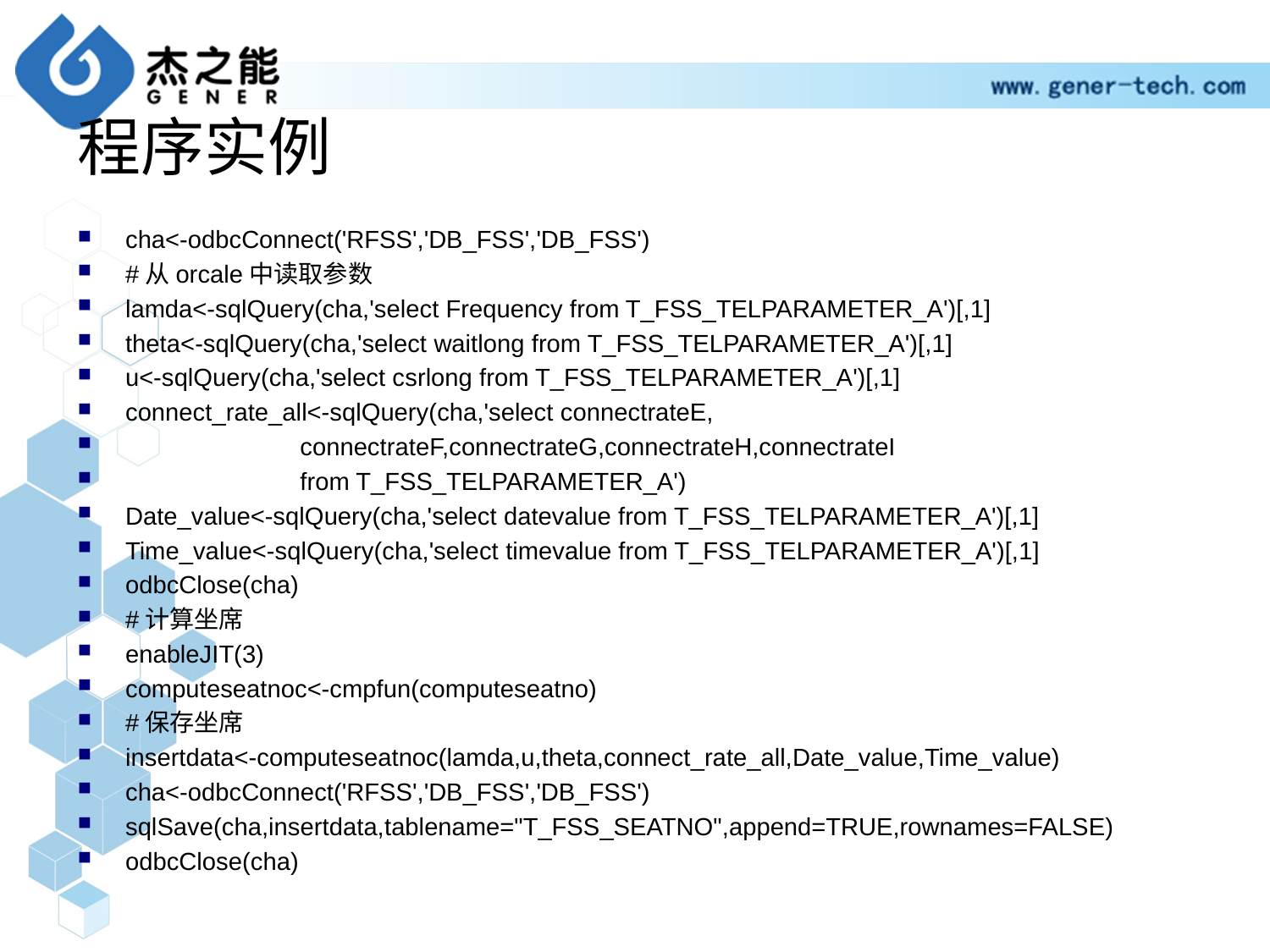

# 程序实例
cha<-odbcConnect('RFSS','DB_FSS','DB_FSS')
#从orcale中读取参数
lamda<-sqlQuery(cha,'select Frequency from T_FSS_TELPARAMETER_A')[,1]
theta<-sqlQuery(cha,'select waitlong from T_FSS_TELPARAMETER_A')[,1]
u<-sqlQuery(cha,'select csrlong from T_FSS_TELPARAMETER_A')[,1]
connect_rate_all<-sqlQuery(cha,'select connectrateE,
                         connectrateF,connectrateG,connectrateH,connectrateI
                         from T_FSS_TELPARAMETER_A')
Date_value<-sqlQuery(cha,'select datevalue from T_FSS_TELPARAMETER_A')[,1]
Time_value<-sqlQuery(cha,'select timevalue from T_FSS_TELPARAMETER_A')[,1]
odbcClose(cha)
#计算坐席
enableJIT(3)
computeseatnoc<-cmpfun(computeseatno)
#保存坐席
insertdata<-computeseatnoc(lamda,u,theta,connect_rate_all,Date_value,Time_value)
cha<-odbcConnect('RFSS','DB_FSS','DB_FSS')
sqlSave(cha,insertdata,tablename="T_FSS_SEATNO",append=TRUE,rownames=FALSE)
odbcClose(cha)